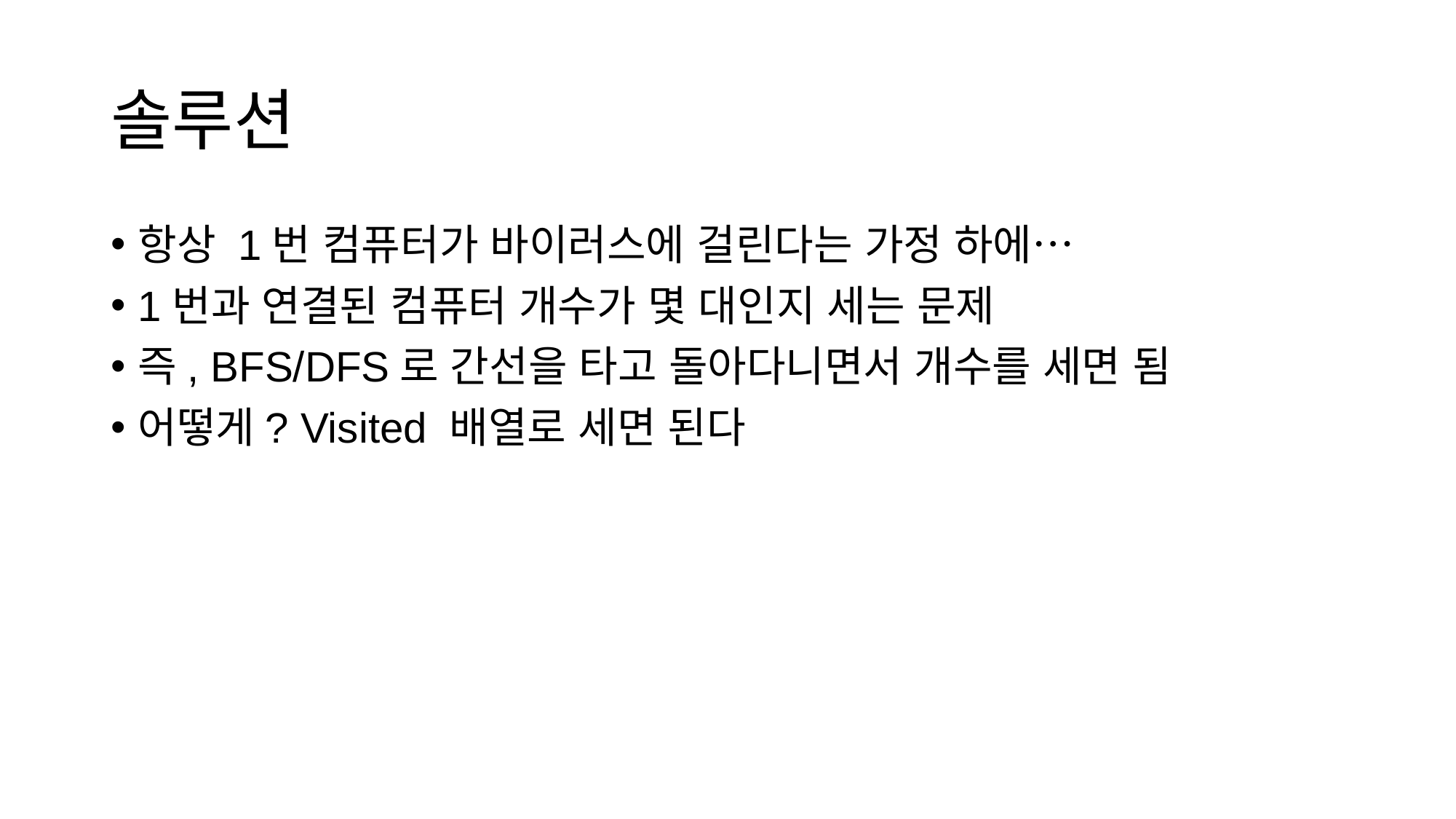

# 솔루션
항상 1번 컴퓨터가 바이러스에 걸린다는 가정 하에…
1번과 연결된 컴퓨터 개수가 몇 대인지 세는 문제
즉, BFS/DFS로 간선을 타고 돌아다니면서 개수를 세면 됨
어떻게? Visited 배열로 세면 된다